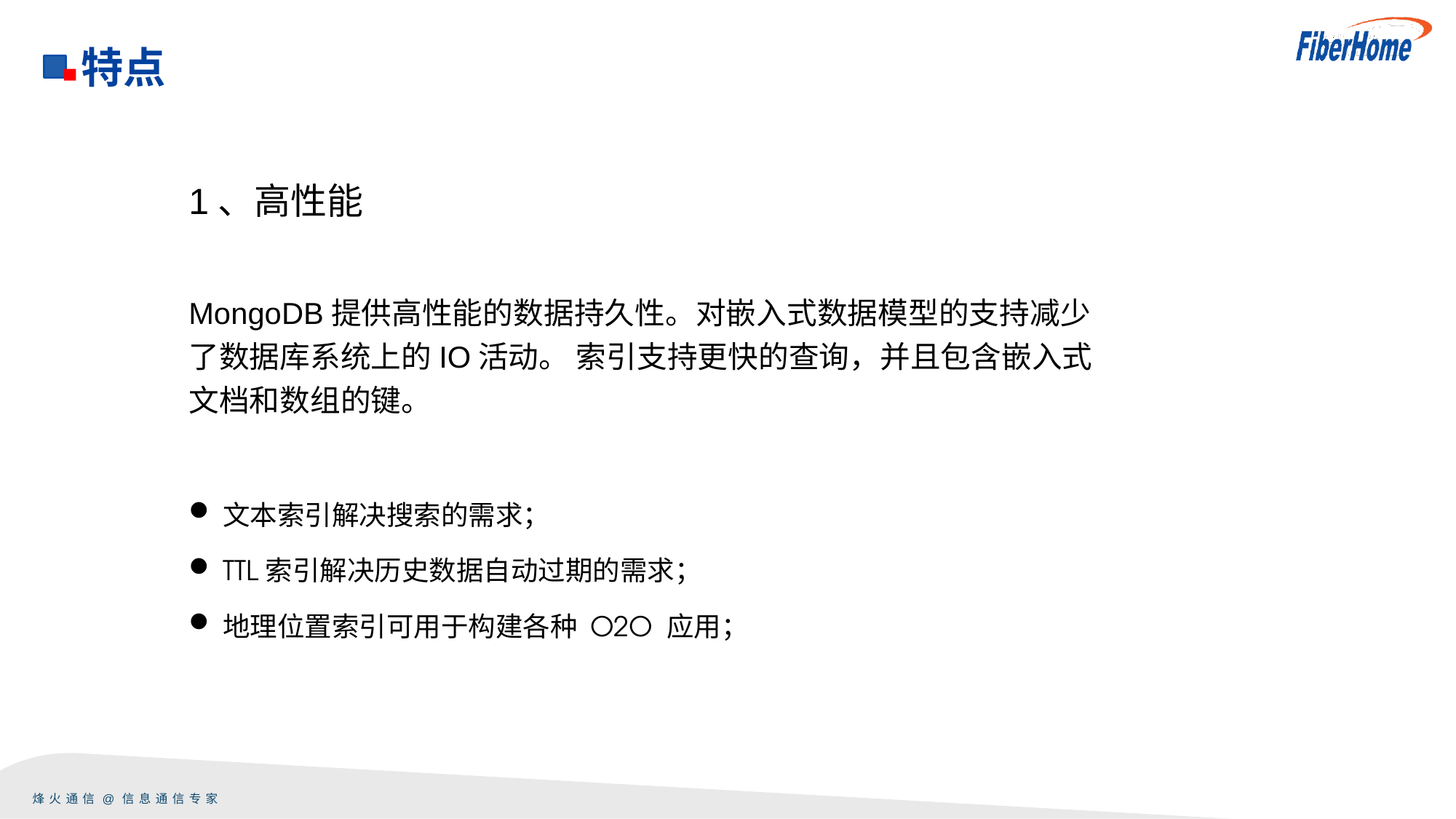

特点
1、高性能
MongoDB提供高性能的数据持久性。对嵌入式数据模型的支持减少了数据库系统上的IO活动。 索引支持更快的查询，并且包含嵌入式文档和数组的键。
文本索引解决搜索的需求；
TTL索引解决历史数据自动过期的需求；
地理位置索引可用于构建各种 O2O 应用；